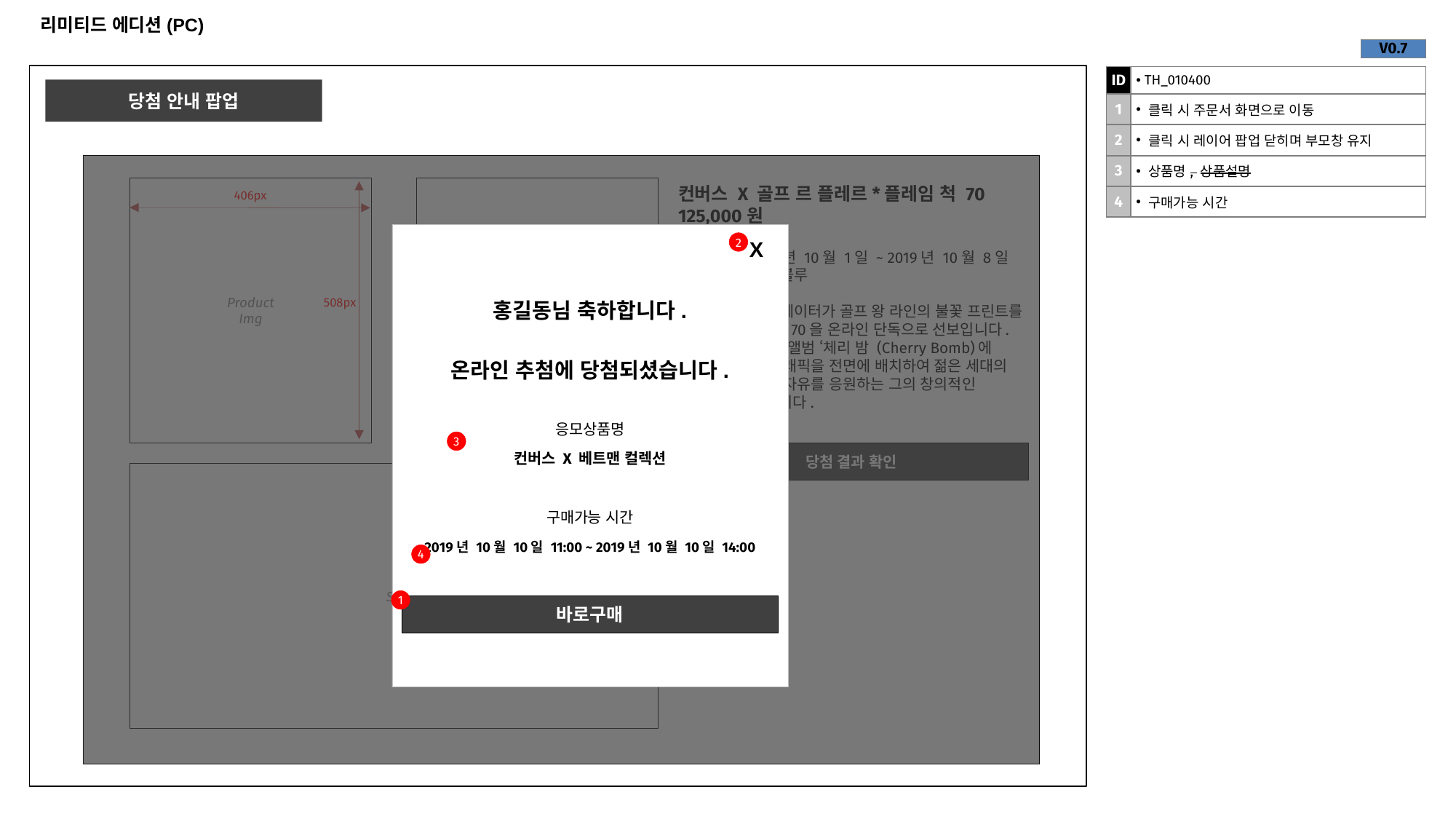

# 리미티드 에디션(PC)
| V0.7 |
| --- |

| ID | TH\_010400 |
| --- | --- |
| 1 | 클릭 시 주문서 화면으로 이동 |
| 2 | 클릭 시 레이어 팝업 닫히며 부모창 유지 |
| 3 | 상품명, 상품설명 |
| 4 | 구매가능 시간 |
당첨 안내 팝업

Product
Img
Product
Img
컨버스 X 골프 르 플레르*플레임 척 70
125,000원

응모기간 : 2019년 10월 1일 ~ 2019년 10월 8일
컬러: 호라이즌 블루

타일러, 더 크리에이터가 골프 왕 라인의 불꽃 프린트를 적용한 컨버스 척 70을 온라인 단독으로 선보입니다. 타일러의 세 번째 앨범 ‘체리 밤 (Cherry Bomb)에 등장했던 불꽃 그래픽을 전면에 배치하여 젊은 세대의 대담함과 표현의 자유를 응원하는 그의 창의적인 상상력을 담았습니다.
406px

X
홍길동님 축하합니다.
온라인 추첨에 당첨되셨습니다.

응모상품명
컨버스 X 베트맨 컬렉션

구매가능 시간
2019년 10월 10일 11:00 ~ 2019년 10월 10일 14:00
바로구매
2
508px
3
당첨 결과 확인
SC
4
1